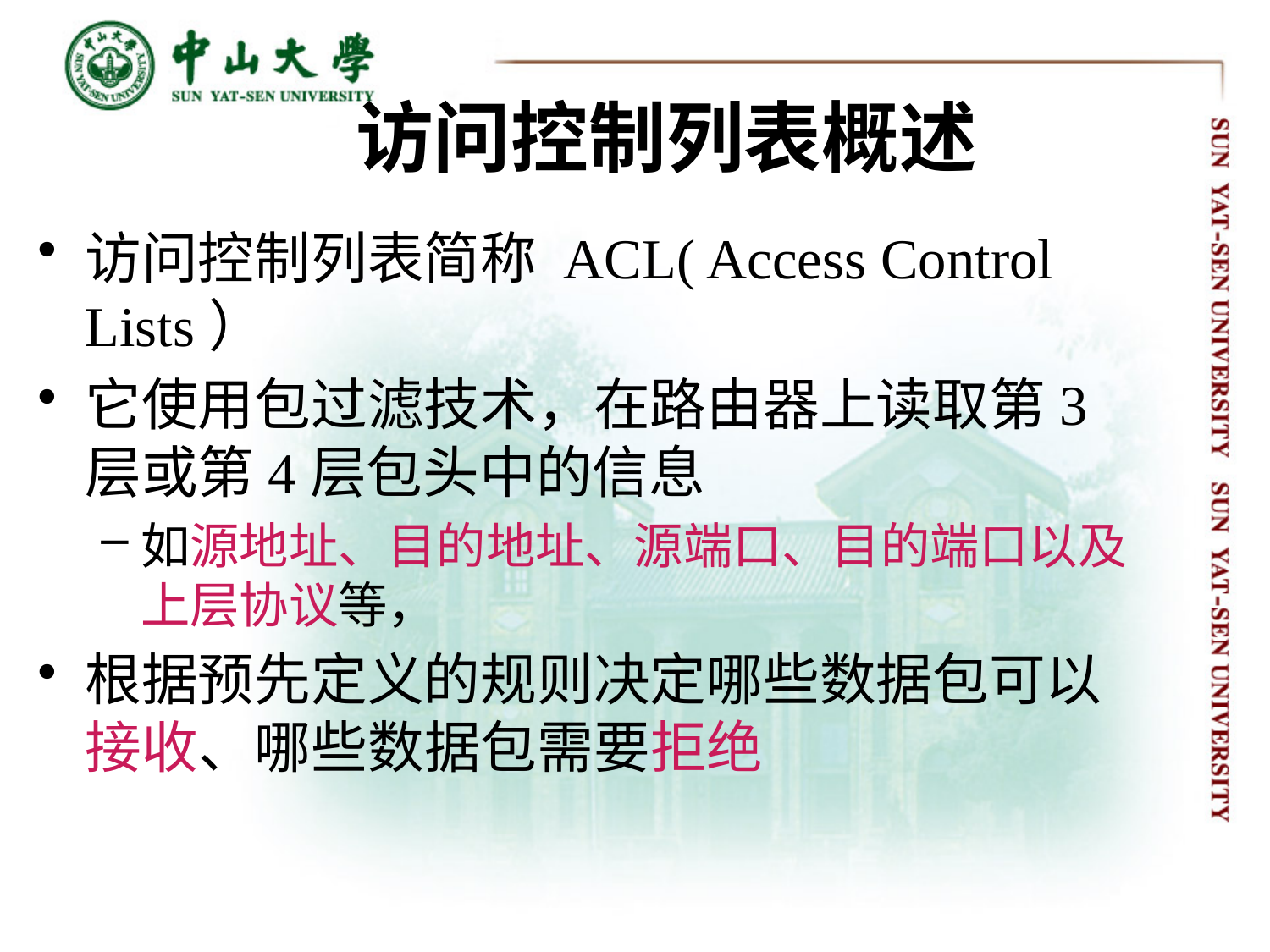

# 访问控制列表概述
访问控制列表简称 ACL( Access Control Lists）
它使用包过滤技术，在路由器上读取第3层或第4层包头中的信息
如源地址、目的地址、源端口、目的端口以及上层协议等，
根据预先定义的规则决定哪些数据包可以接收、哪些数据包需要拒绝